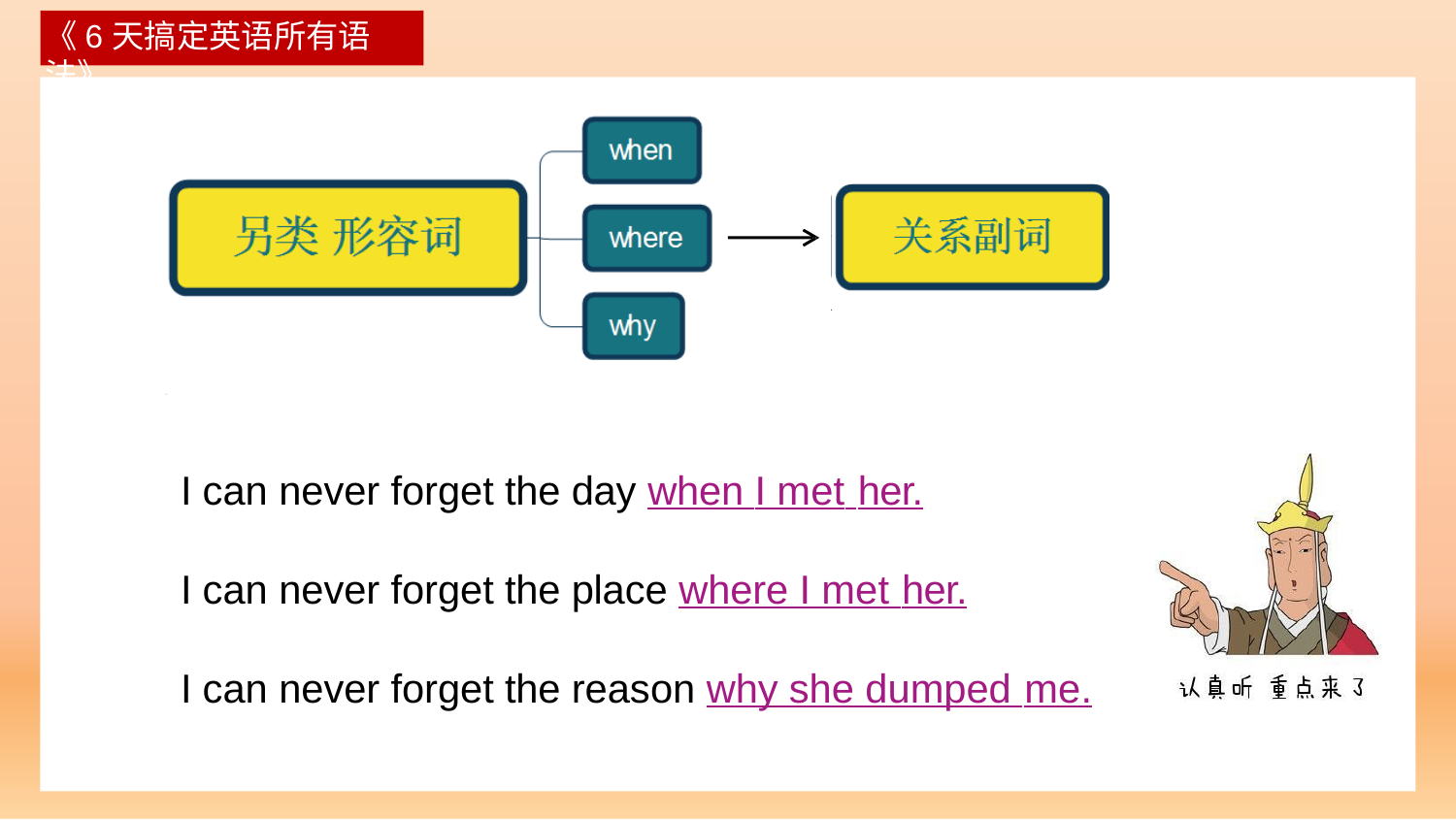

《6天搞定英语所有语法》

I can never forget the day when I met her.

I can never forget the place where I met her.

I can never forget the reason why she dumped me.